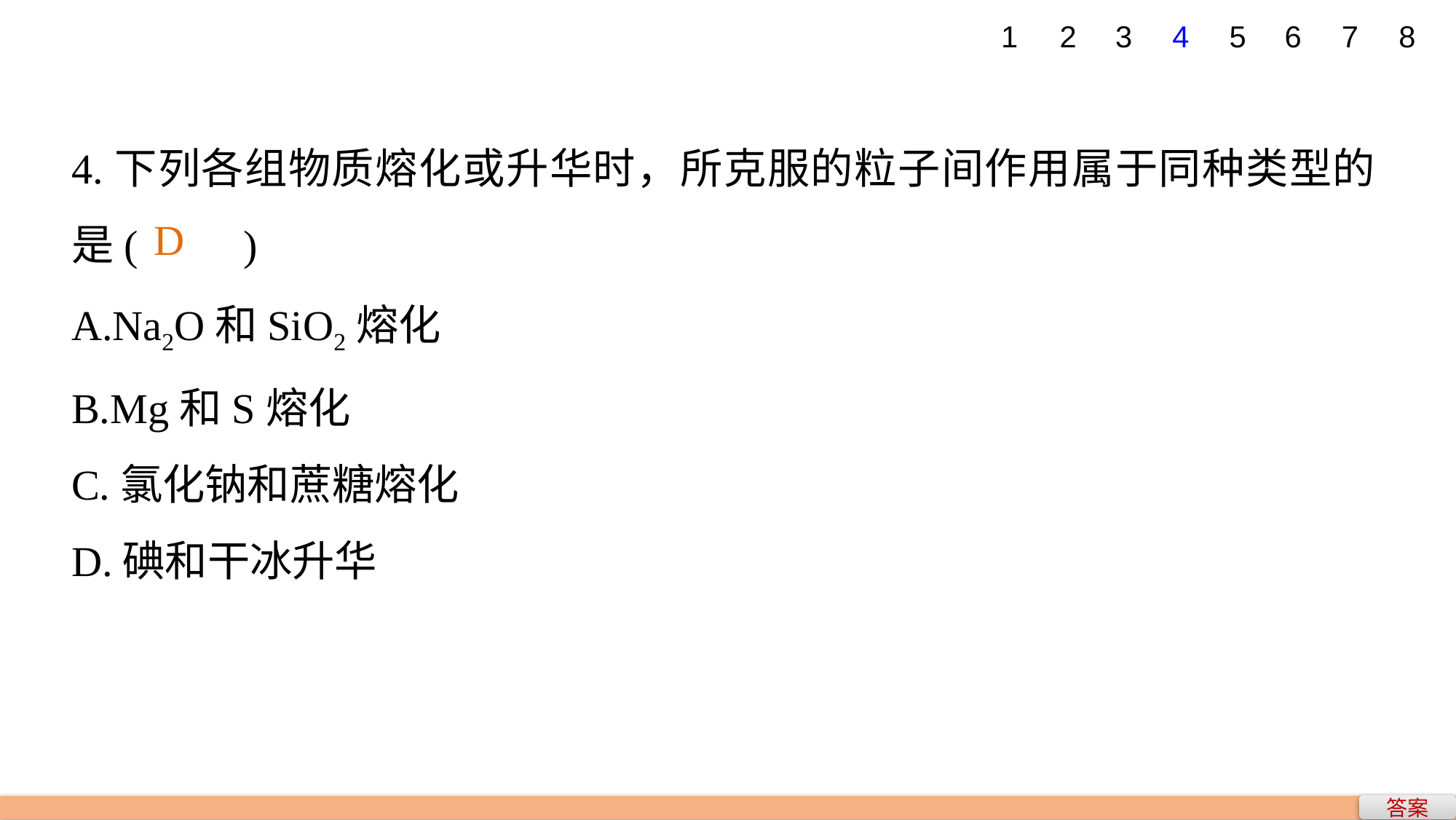

1
2
3
4
5
6
7
8
4.下列各组物质熔化或升华时，所克服的粒子间作用属于同种类型的是(　　)
A.Na2O和SiO2熔化
B.Mg和S熔化
C.氯化钠和蔗糖熔化
D.碘和干冰升华
D
答案